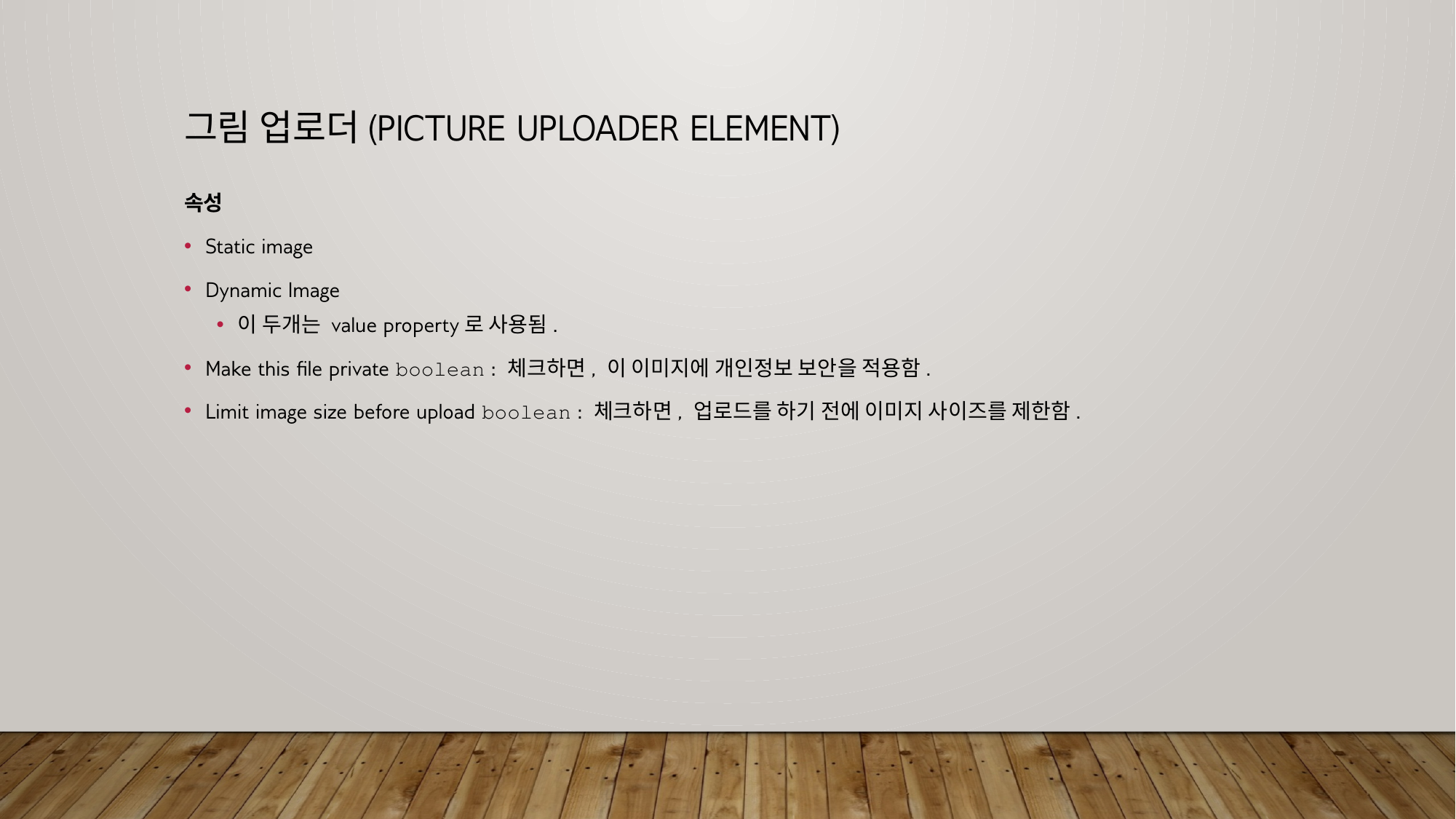

# 그림 업로더(Picture Uploader element)
속성
Static image
Dynamic Image
이 두개는 value property로 사용됨.
Make this file private boolean : 체크하면, 이 이미지에 개인정보 보안을 적용함.
Limit image size before upload boolean : 체크하면, 업로드를 하기 전에 이미지 사이즈를 제한함.